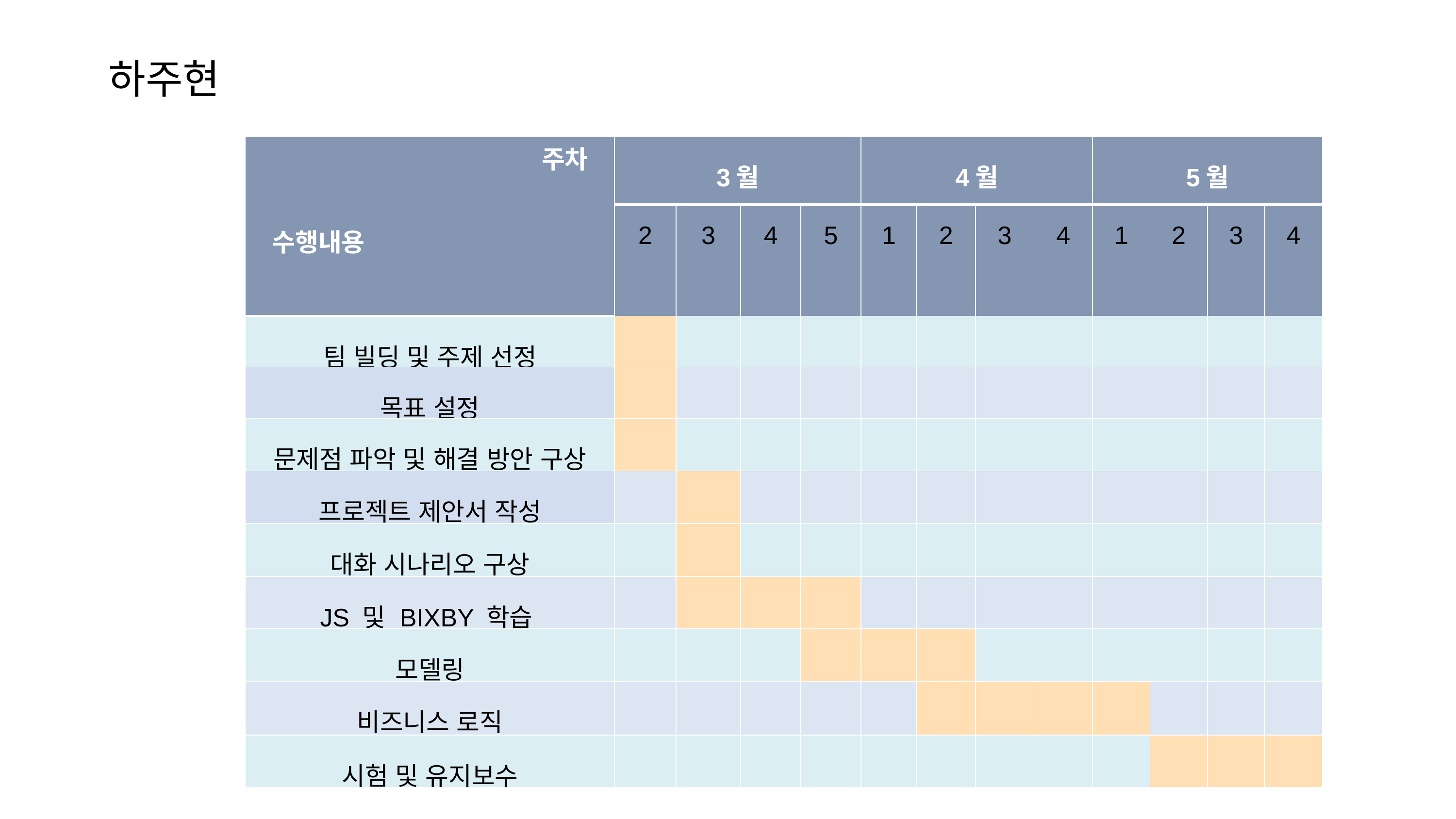

하주현
| 주차 수행내용 | 3월 |  |  |  | 4월 |  |  |  | 5월 |  |  |  |
| --- | --- | --- | --- | --- | --- | --- | --- | --- | --- | --- | --- | --- |
|  | 2 | 3 | 4 | 5 | 1 | 2 | 3 | 4 | 1 | 2 | 3 | 4 |
| 팀 빌딩 및 주제 선정 |  |  |  |  |  |  |  |  |  |  |  |  |
| 목표 설정 |  |  |  |  |  |  |  |  |  |  |  |  |
| 문제점 파악 및 해결 방안 구상 |  |  |  |  |  |  |  |  |  |  |  |  |
| 프로젝트 제안서 작성 |  |  |  |  |  |  |  |  |  |  |  |  |
| 대화 시나리오 구상 |  |  |  |  |  |  |  |  |  |  |  |  |
| JS 및 BIXBY 학습 |  |  |  |  |  |  |  |  |  |  |  |  |
| 모델링 |  |  |  |  |  |  |  |  |  |  |  |  |
| 비즈니스 로직 |  |  |  |  |  |  |  |  |  |  |  |  |
| 시험 및 유지보수 |  |  |  |  |  |  |  |  |  |  |  |  |